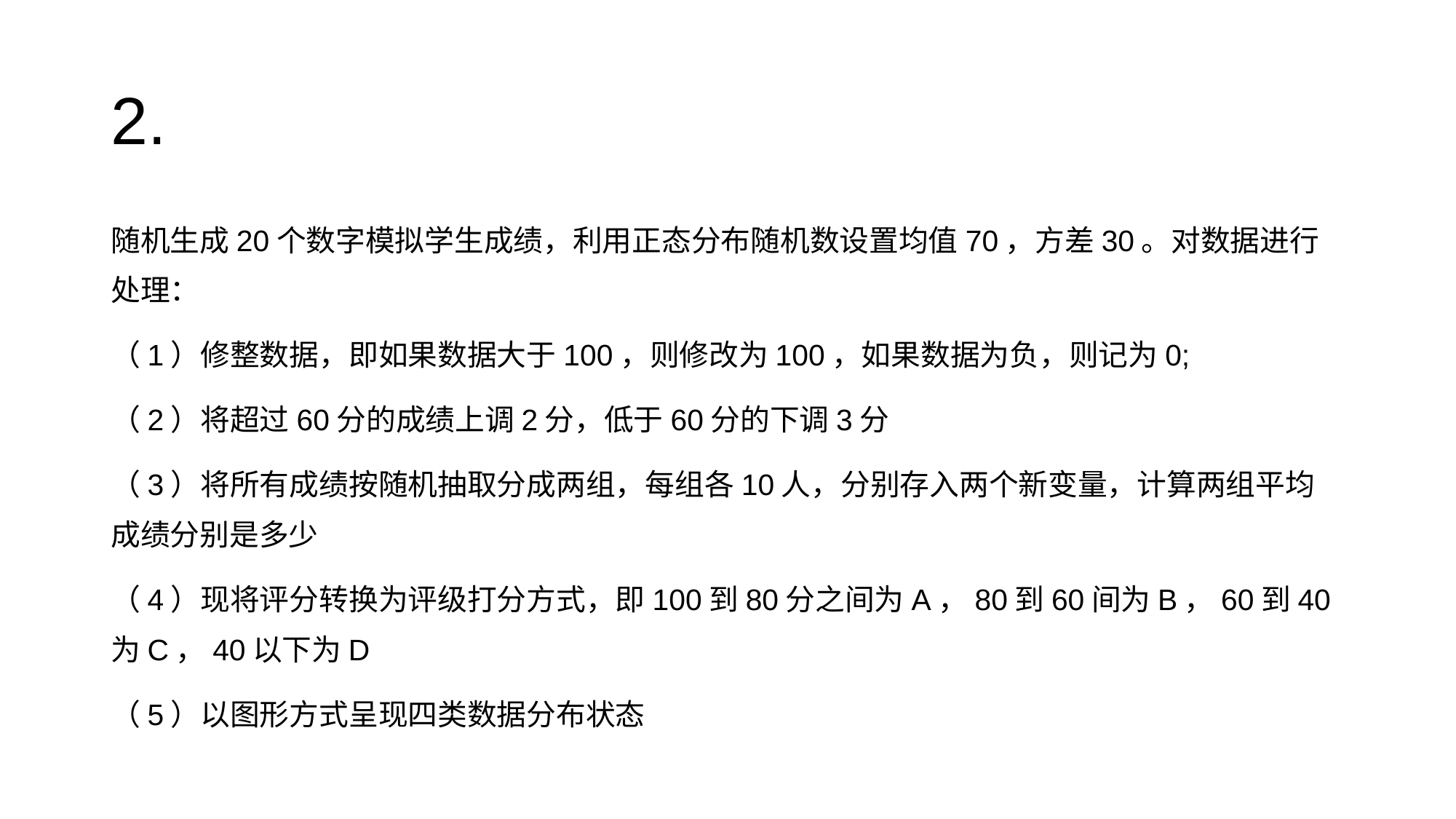

# 2.
随机生成20个数字模拟学生成绩，利用正态分布随机数设置均值70，方差30。对数据进行处理：
（1）修整数据，即如果数据大于100，则修改为100，如果数据为负，则记为0;
（2）将超过60分的成绩上调2分，低于60分的下调3分
（3）将所有成绩按随机抽取分成两组，每组各10人，分别存入两个新变量，计算两组平均成绩分别是多少
（4）现将评分转换为评级打分方式，即100到80分之间为A，80到60间为B，60到40为C，40以下为D
（5）以图形方式呈现四类数据分布状态